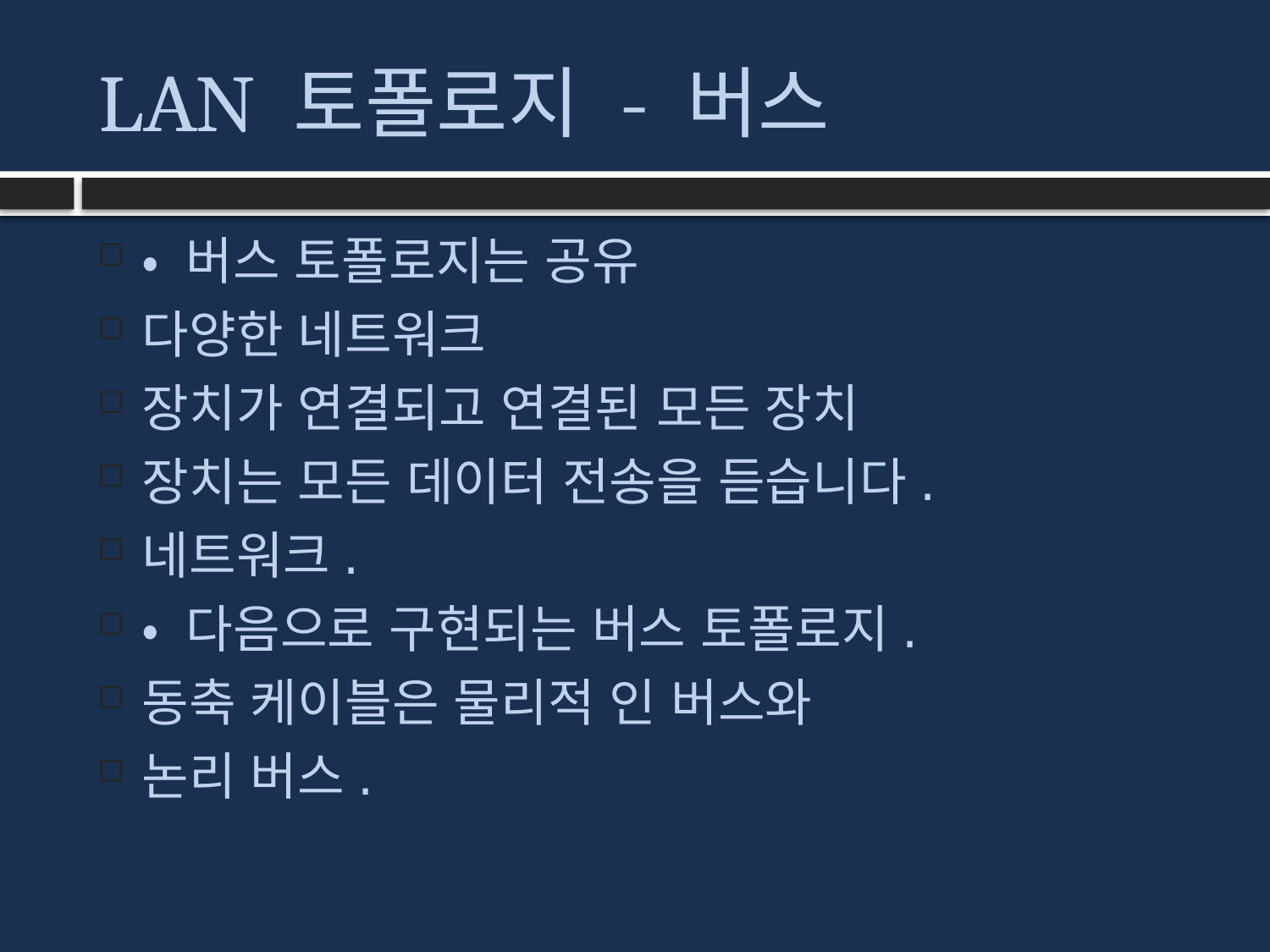

# LAN 토폴로지 - 버스
• 버스 토폴로지는 공유
다양한 네트워크
장치가 연결되고 연결된 모든 장치
장치는 모든 데이터 전송을 듣습니다.
네트워크.
• 다음으로 구현되는 버스 토폴로지.
동축 케이블은 물리적 인 버스와
논리 버스.